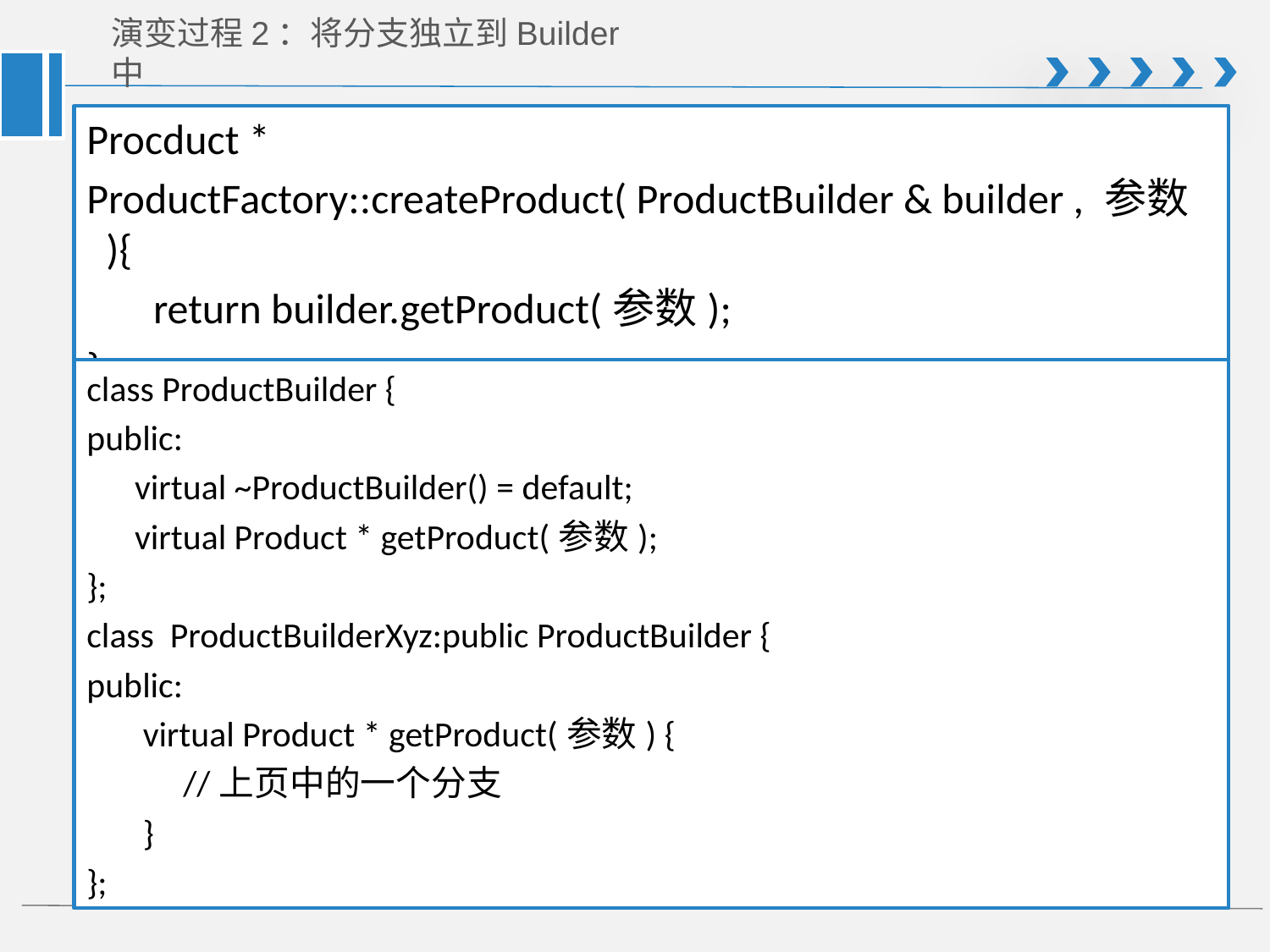

# 演变过程2：将分支独立到Builder中
Procduct *
ProductFactory::createProduct( ProductBuilder & builder , 参数 ){
       return builder.getProduct(参数);
}
class ProductBuilder {
public:
      virtual ~ProductBuilder() = default;
      virtual Product * getProduct(参数);
};
class  ProductBuilderXyz:public ProductBuilder {
public:
       virtual Product * getProduct(参数) {
            //上页中的一个分支
       }
};